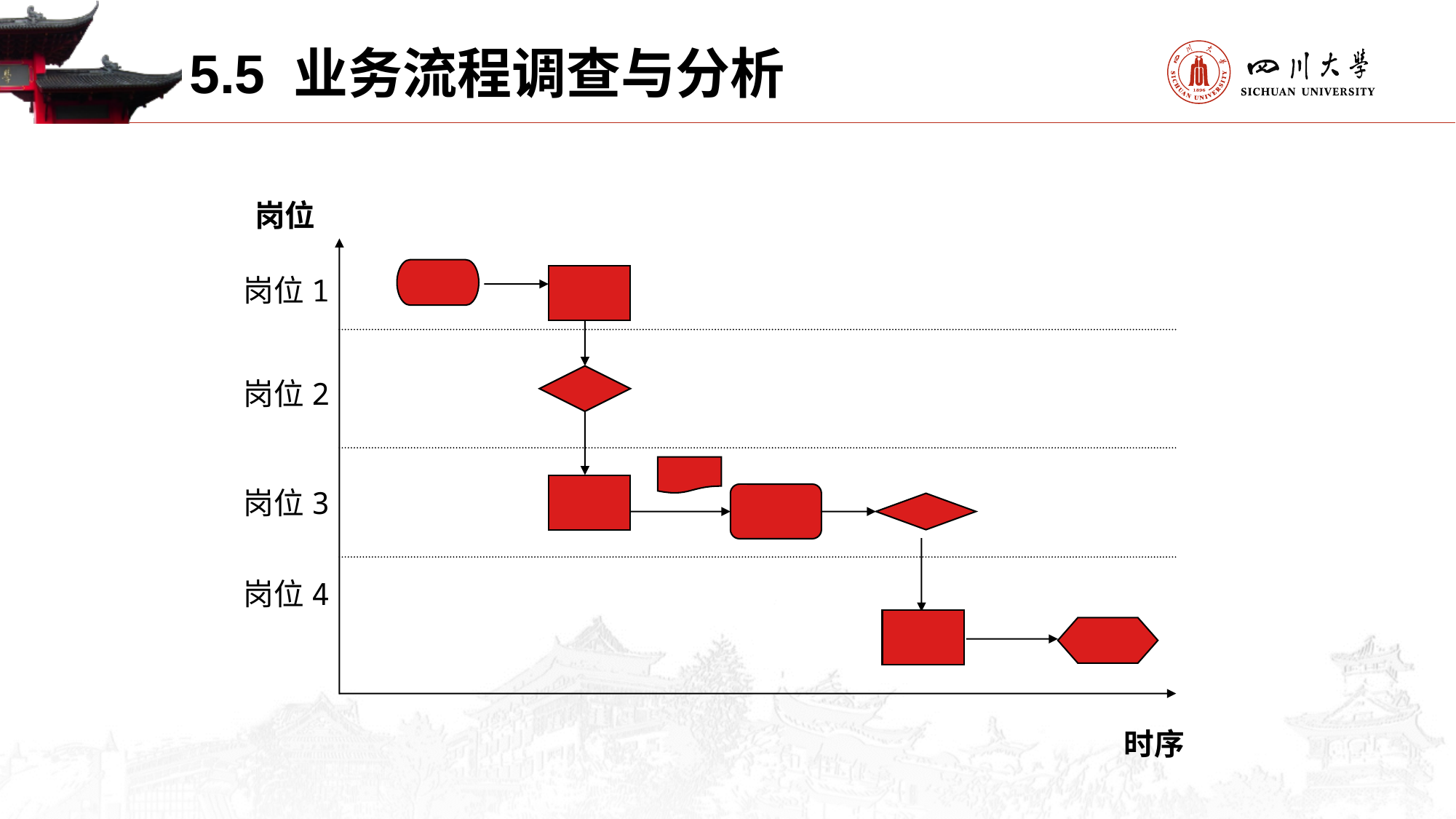

5.5 业务流程调查与分析

岗位

岗位1

岗位2

岗位3

岗位4

时序